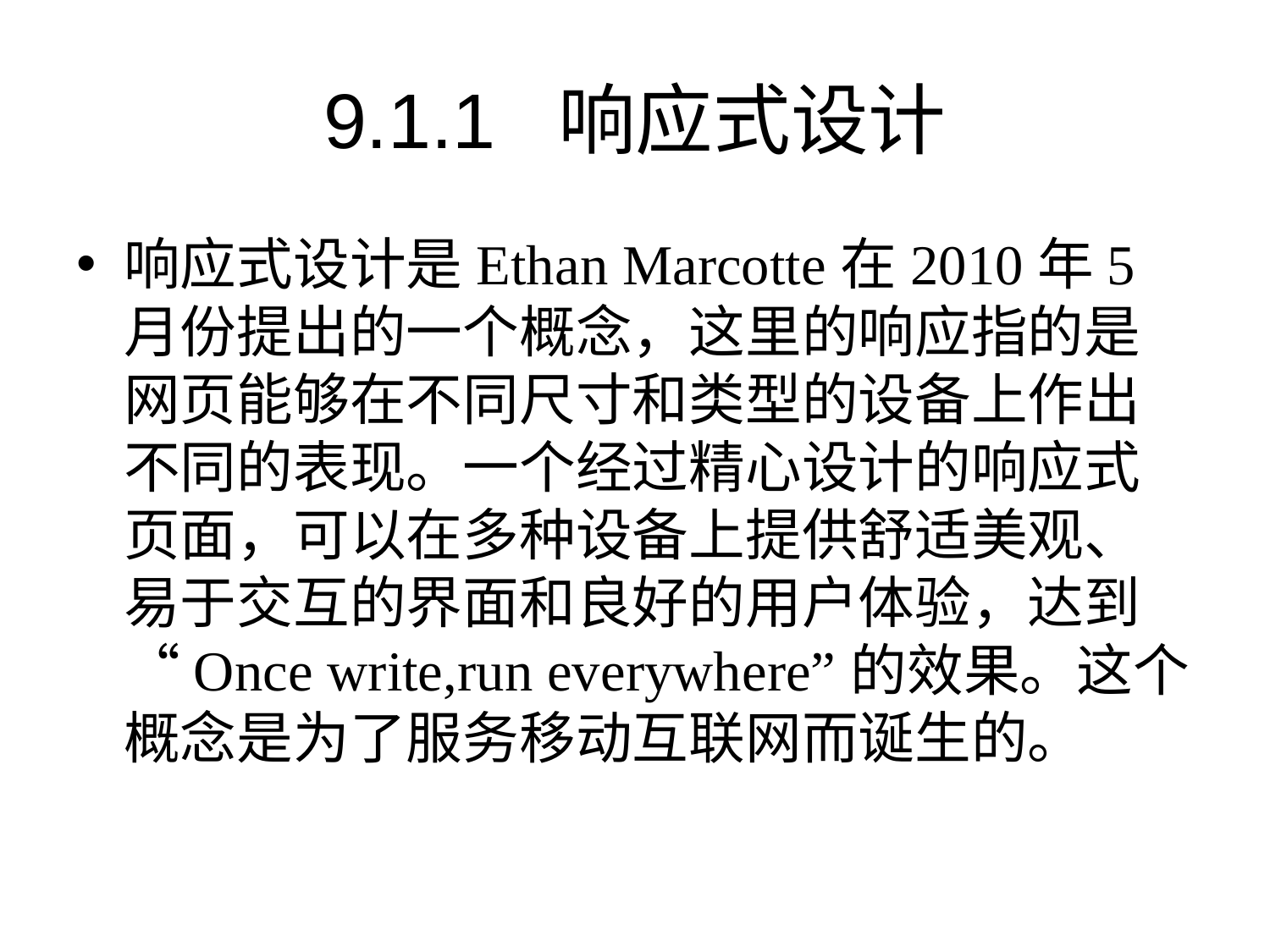

# 9.1.1  响应式设计
响应式设计是Ethan Marcotte在2010年5月份提出的一个概念，这里的响应指的是网页能够在不同尺寸和类型的设备上作出不同的表现。一个经过精心设计的响应式页面，可以在多种设备上提供舒适美观、易于交互的界面和良好的用户体验，达到“Once write,run everywhere”的效果。这个概念是为了服务移动互联网而诞生的。